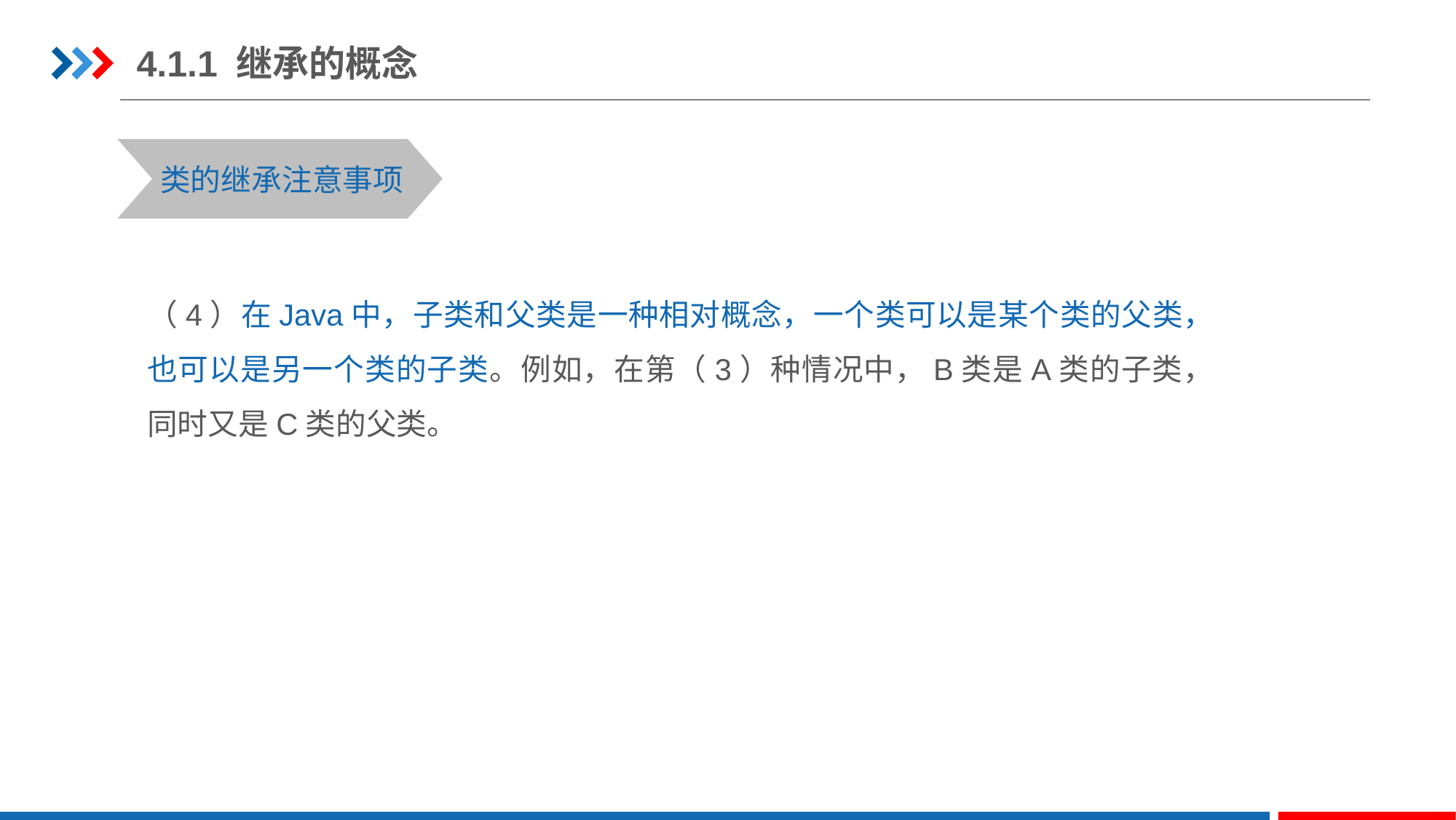

4.1.1 继承的概念

类的继承注意事项
（4）在Java中，子类和父类是一种相对概念，一个类可以是某个类的父类，也可以是另一个类的子类。例如，在第（3）种情况中，B类是A类的子类，同时又是C类的父类。